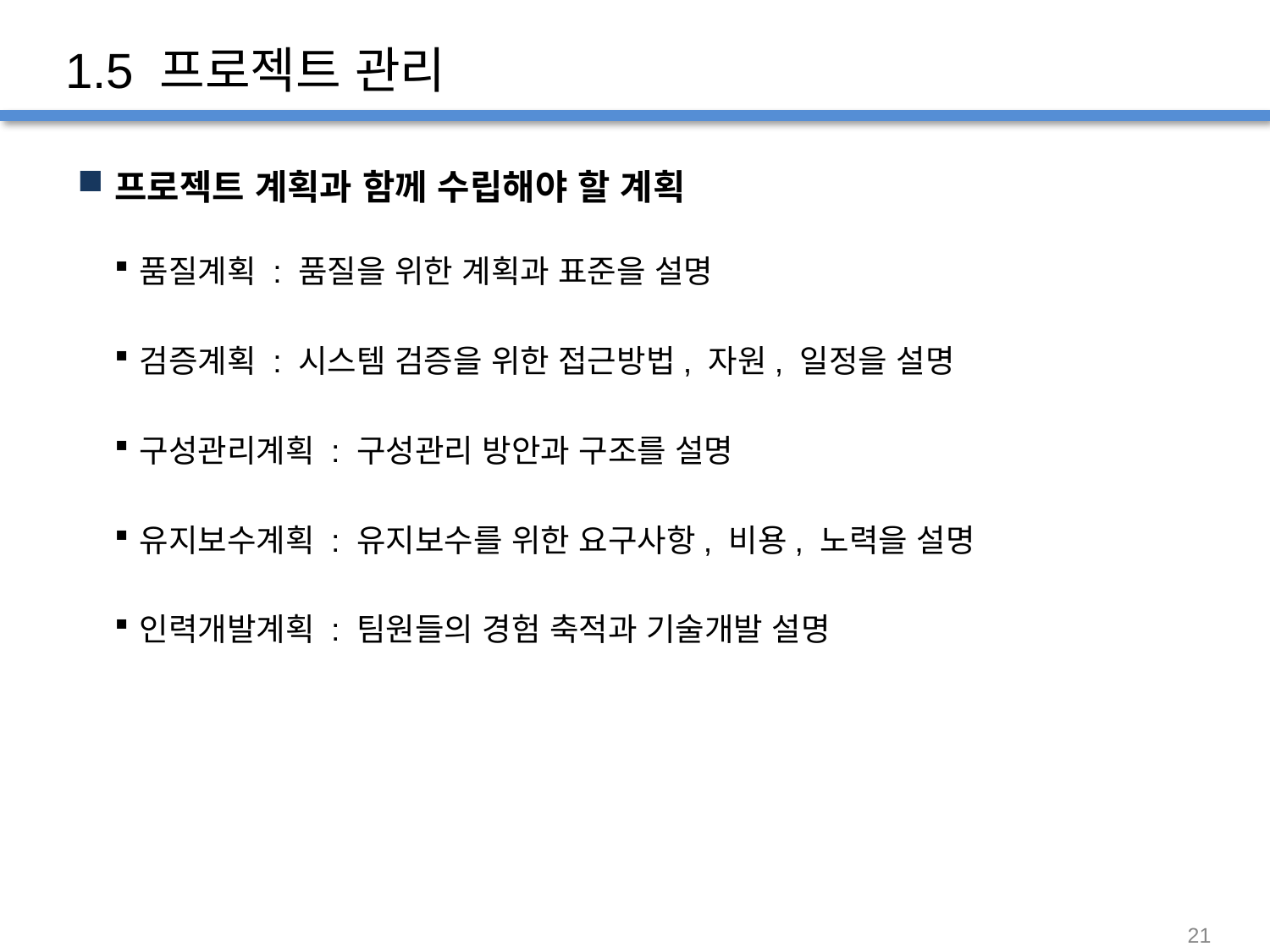

1.5 프로젝트 관리
프로젝트 계획과 함께 수립해야 할 계획
품질계획 : 품질을 위한 계획과 표준을 설명
검증계획 : 시스템 검증을 위한 접근방법, 자원, 일정을 설명
구성관리계획 : 구성관리 방안과 구조를 설명
유지보수계획 : 유지보수를 위한 요구사항, 비용, 노력을 설명
인력개발계획 : 팀원들의 경험 축적과 기술개발 설명
21